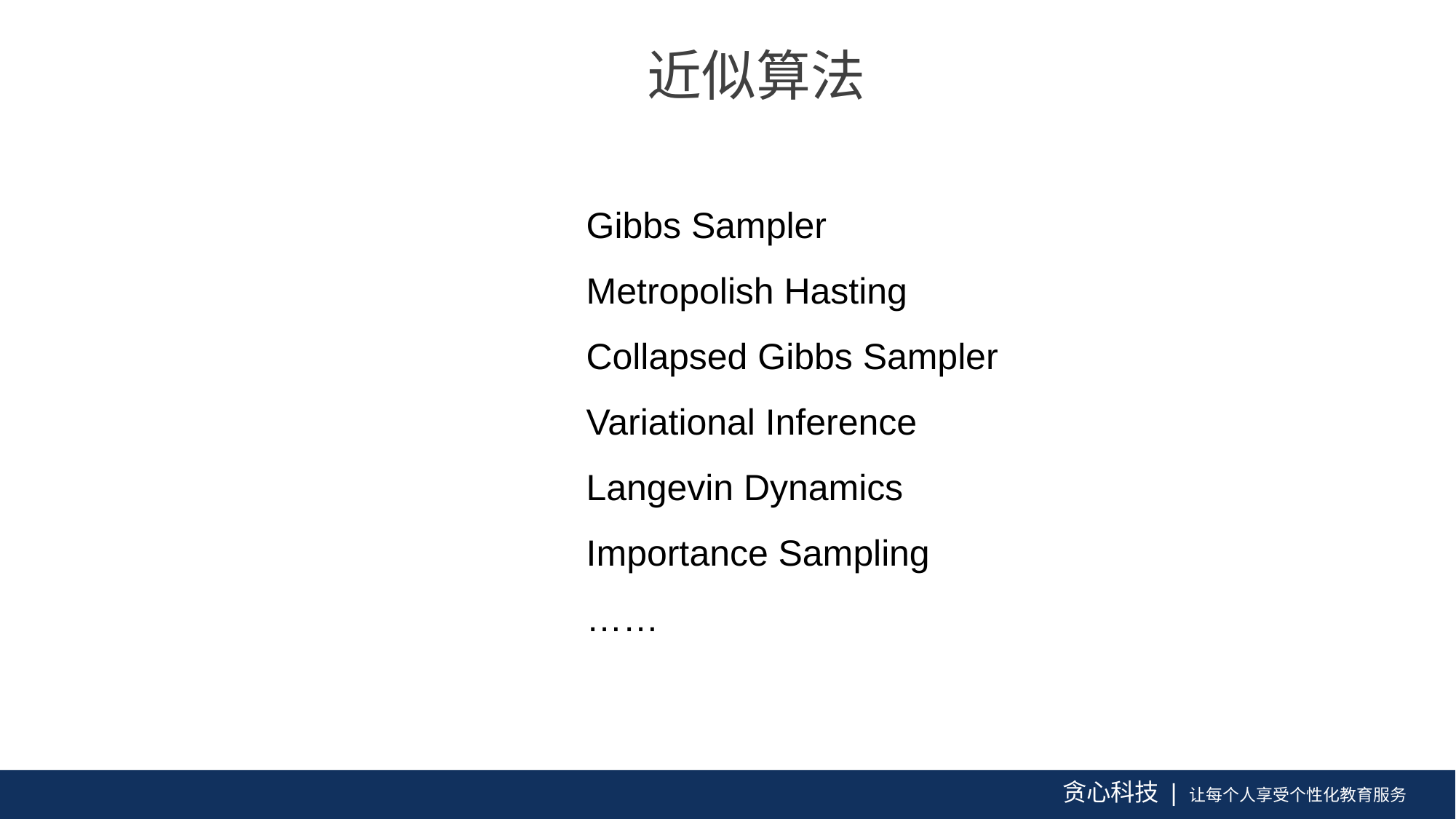

近似算法
Gibbs Sampler
Metropolish Hasting
Collapsed Gibbs Sampler
Variational Inference
Langevin Dynamics
Importance Sampling
……